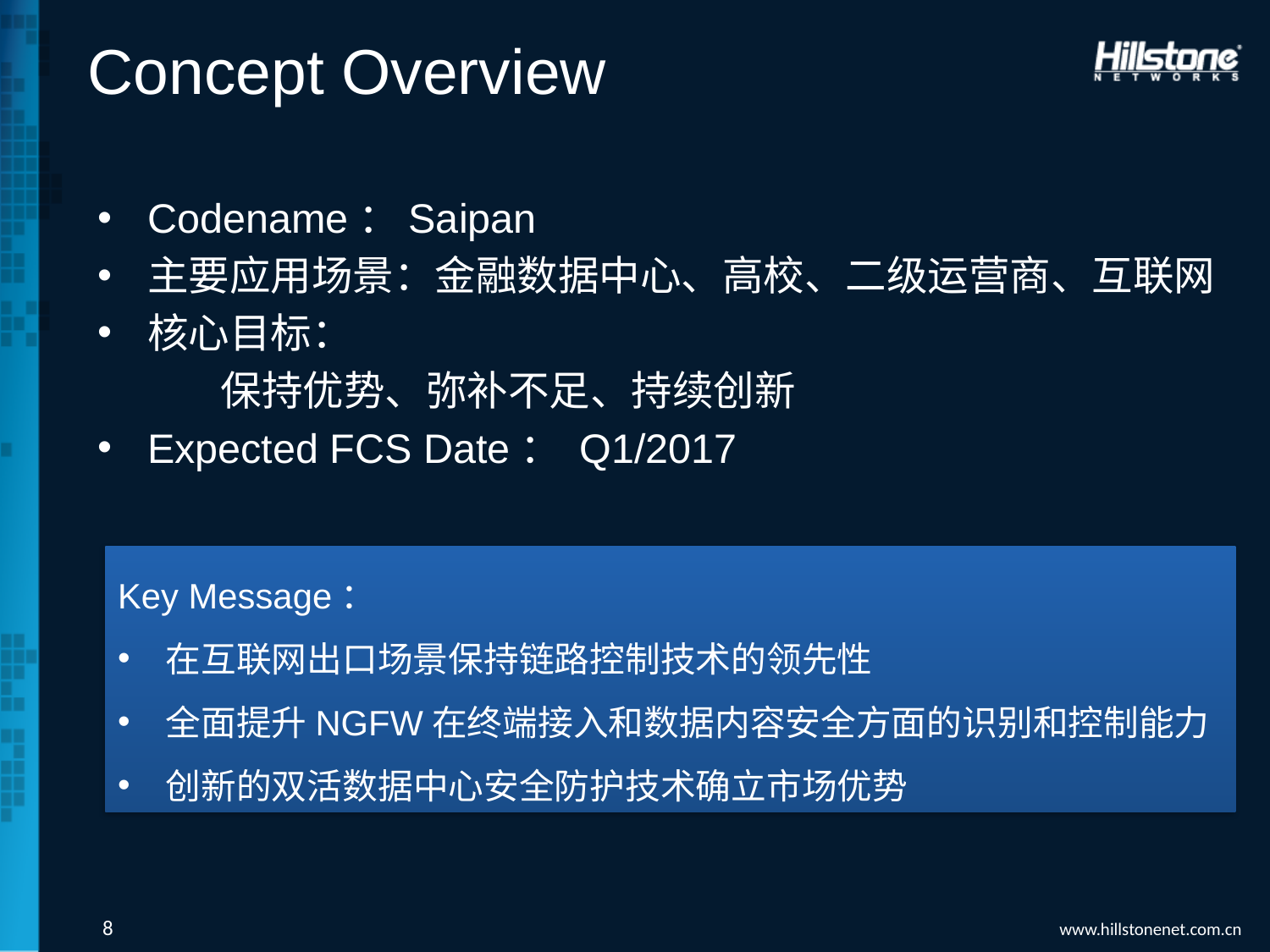

# Concept Overview
Codename：Saipan
主要应用场景：金融数据中心、高校、二级运营商、互联网
核心目标：
	保持优势、弥补不足、持续创新
Expected FCS Date： Q1/2017
Key Message：
在互联网出口场景保持链路控制技术的领先性
全面提升NGFW在终端接入和数据内容安全方面的识别和控制能力
创新的双活数据中心安全防护技术确立市场优势